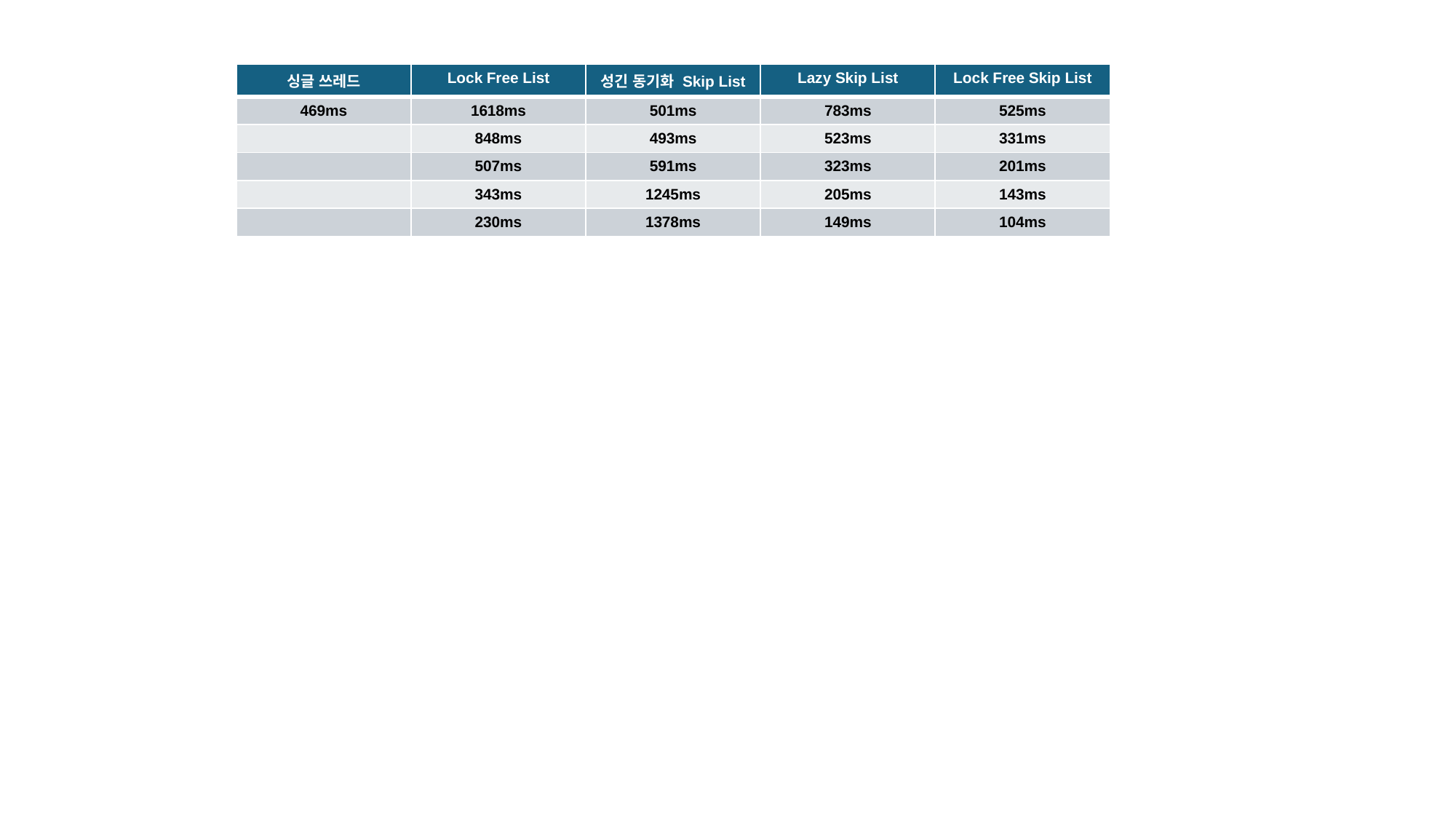

| 싱글 쓰레드 | Lock Free List | 성긴 동기화 Skip List | Lazy Skip List | Lock Free Skip List |
| --- | --- | --- | --- | --- |
| 469ms | 1618ms | 501ms | 783ms | 525ms |
|  | 848ms | 493ms | 523ms | 331ms |
|  | 507ms | 591ms | 323ms | 201ms |
|  | 343ms | 1245ms | 205ms | 143ms |
|  | 230ms | 1378ms | 149ms | 104ms |